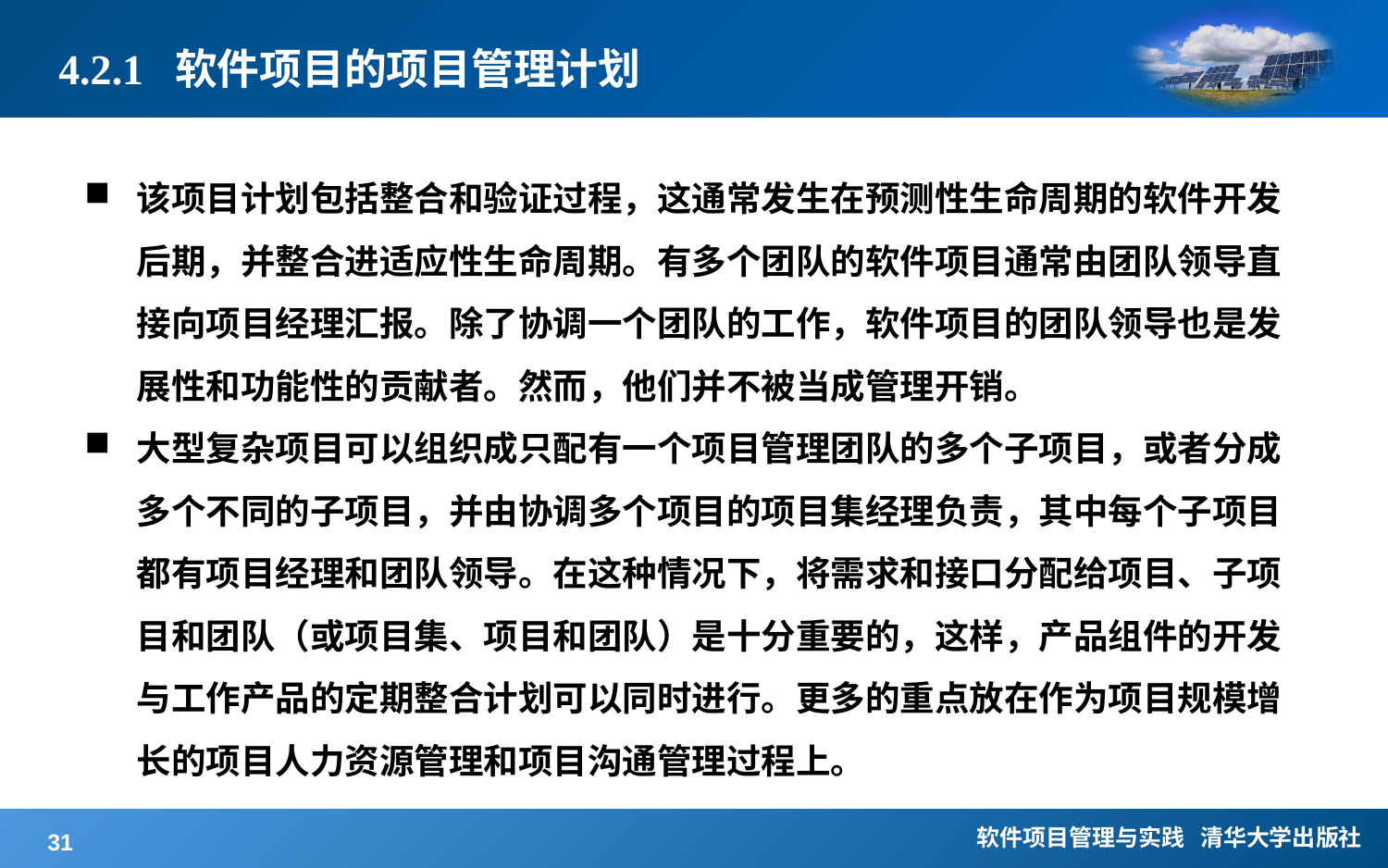

# 4.2.1  软件项目的项目管理计划
该项目计划包括整合和验证过程，这通常发生在预测性生命周期的软件开发后期，并整合进适应性生命周期。有多个团队的软件项目通常由团队领导直接向项目经理汇报。除了协调一个团队的工作，软件项目的团队领导也是发展性和功能性的贡献者。然而，他们并不被当成管理开销。
大型复杂项目可以组织成只配有一个项目管理团队的多个子项目，或者分成多个不同的子项目，并由协调多个项目的项目集经理负责，其中每个子项目都有项目经理和团队领导。在这种情况下，将需求和接口分配给项目、子项目和团队（或项目集、项目和团队）是十分重要的，这样，产品组件的开发与工作产品的定期整合计划可以同时进行。更多的重点放在作为项目规模增长的项目人力资源管理和项目沟通管理过程上。